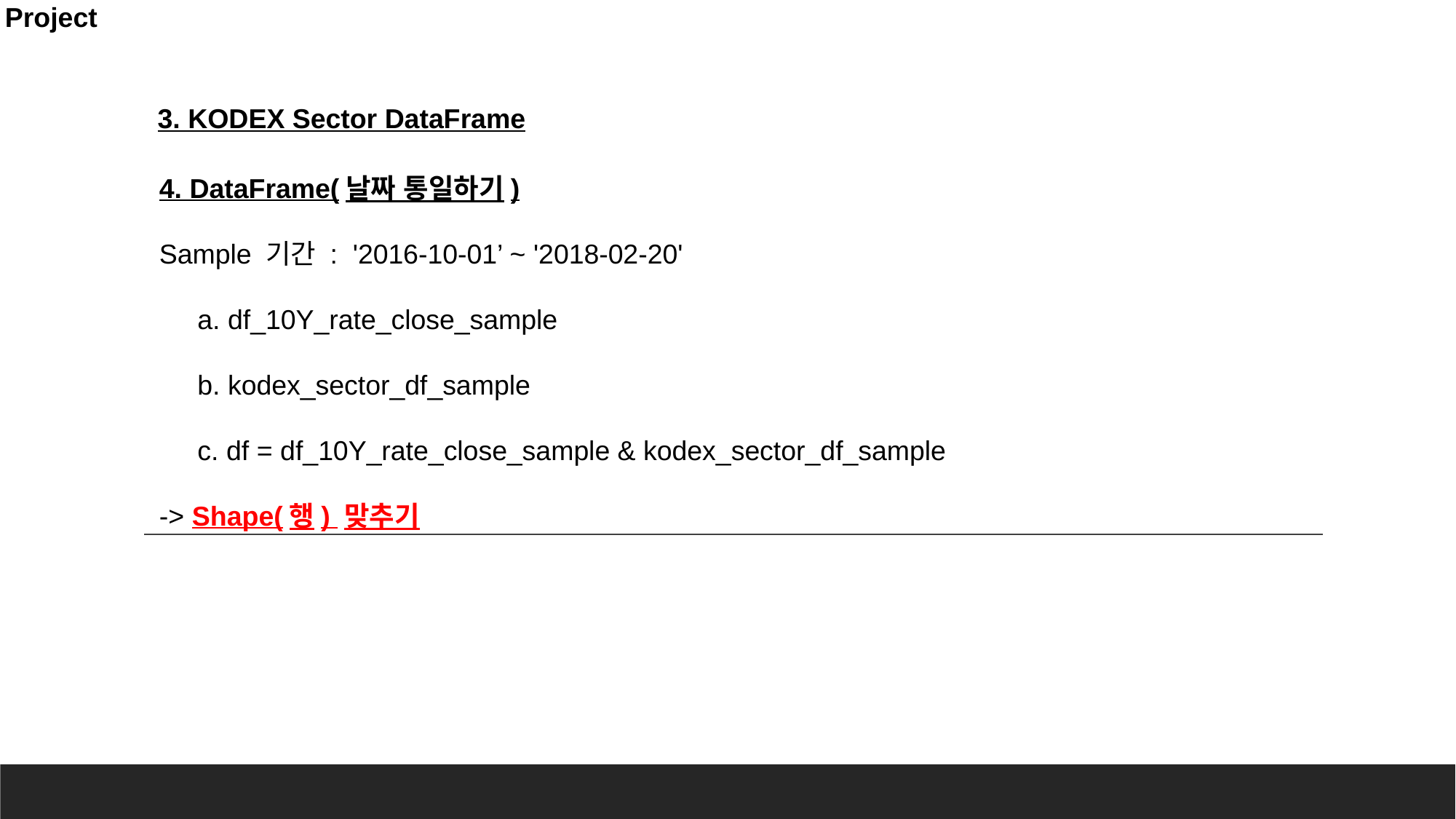

Project
3. KODEX Sector DataFrame
4. DataFrame(날짜 통일하기)

Sample 기간 :  '2016-10-01’ ~ '2018-02-20'

     a. df_10Y_rate_close_sample

     b. kodex_sector_df_sample

     c. df = df_10Y_rate_close_sample & kodex_sector_df_sample

-> Shape(행) 맞추기